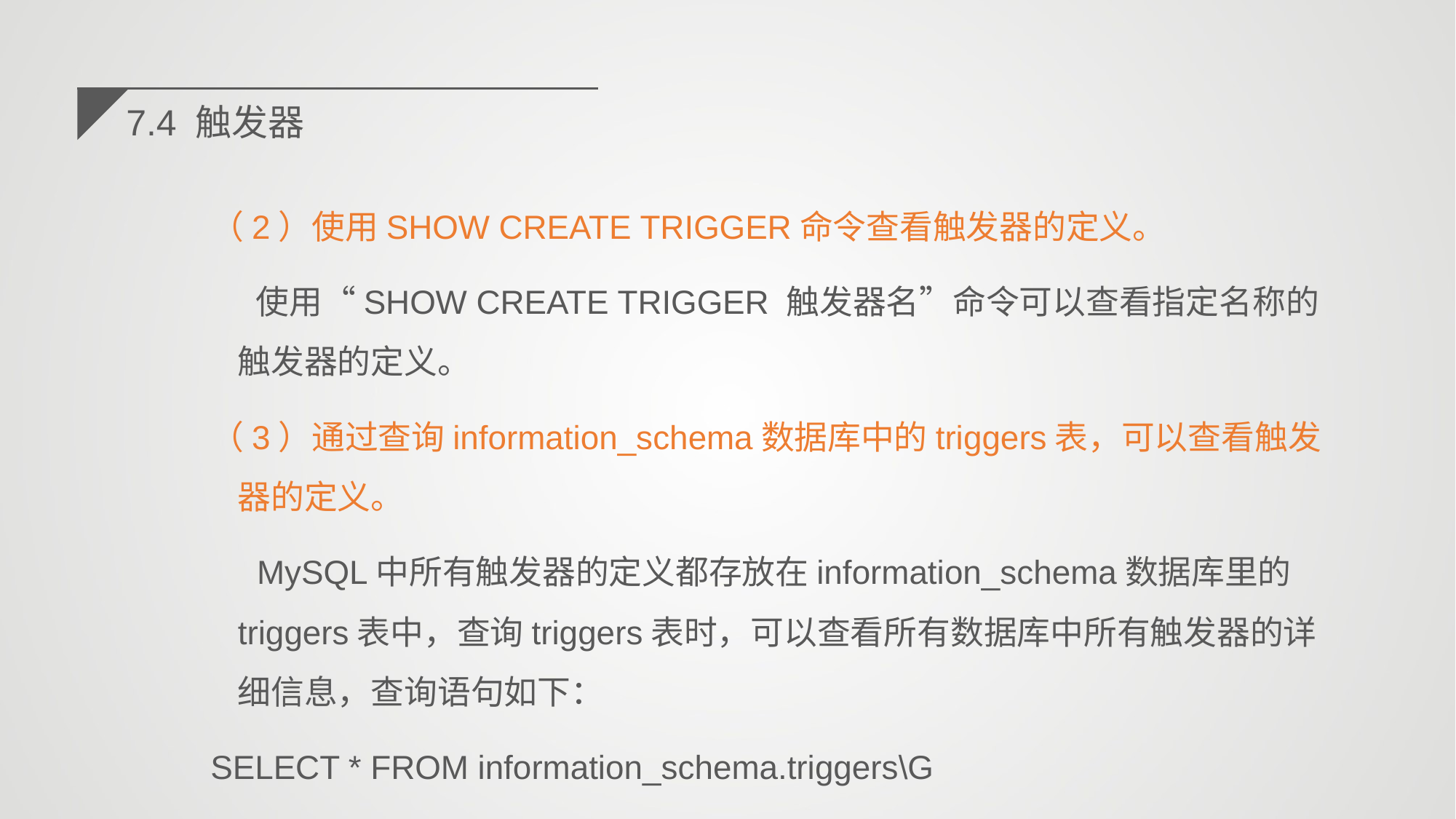

7.4 触发器

（2）使用SHOW CREATE TRIGGER命令查看触发器的定义。
     使用“SHOW CREATE TRIGGER 触发器名”命令可以查看指定名称的触发器的定义。
（3）通过查询information_schema数据库中的triggers表，可以查看触发器的定义。
     MySQL中所有触发器的定义都存放在information_schema数据库里的triggers表中，查询triggers表时，可以查看所有数据库中所有触发器的详细信息，查询语句如下：
SELECT * FROM information_schema.triggers\G